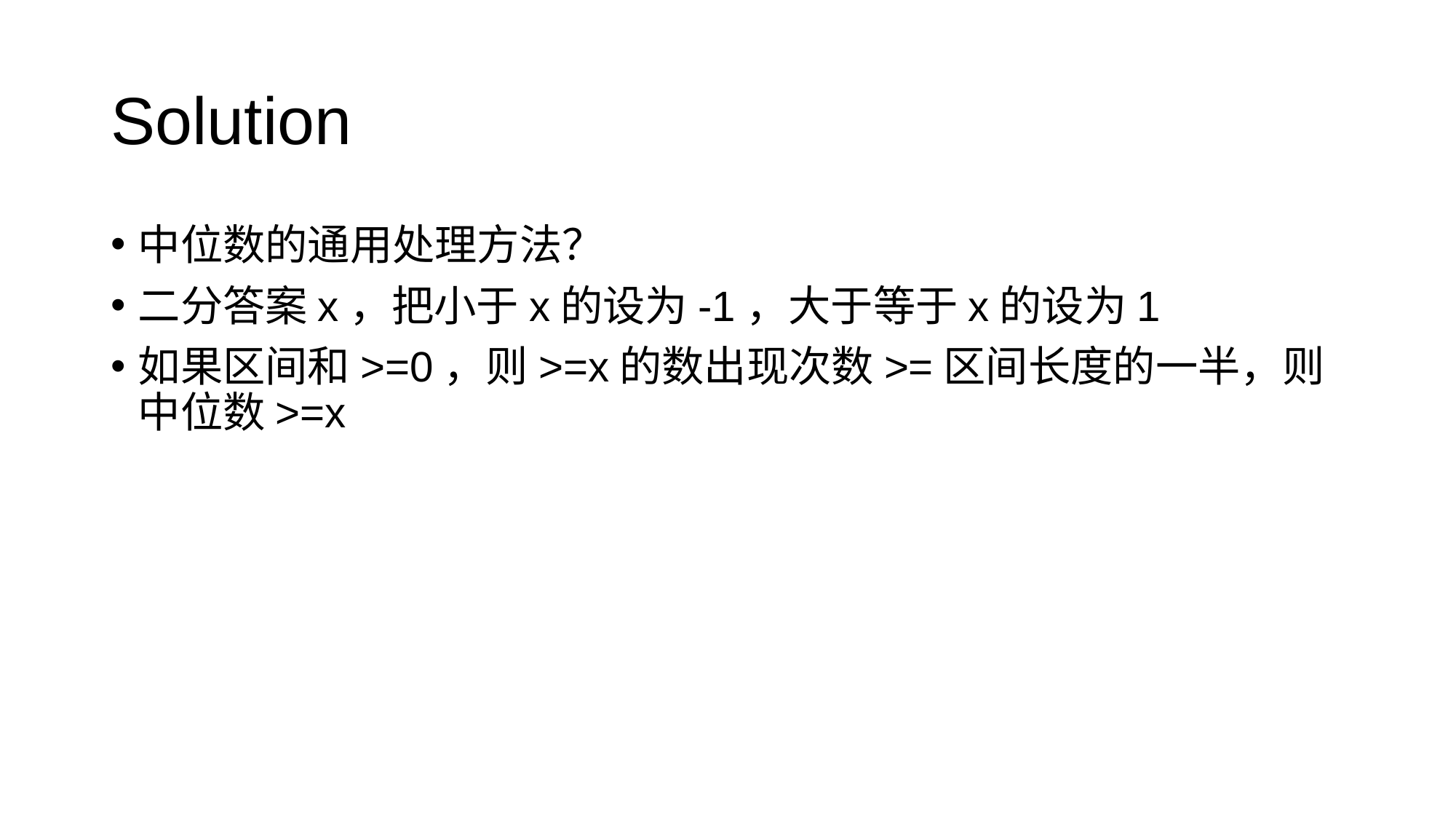

# Solution
中位数的通用处理方法？
二分答案x，把小于x的设为-1，大于等于x的设为1
如果区间和>=0，则>=x的数出现次数>=区间长度的一半，则中位数>=x